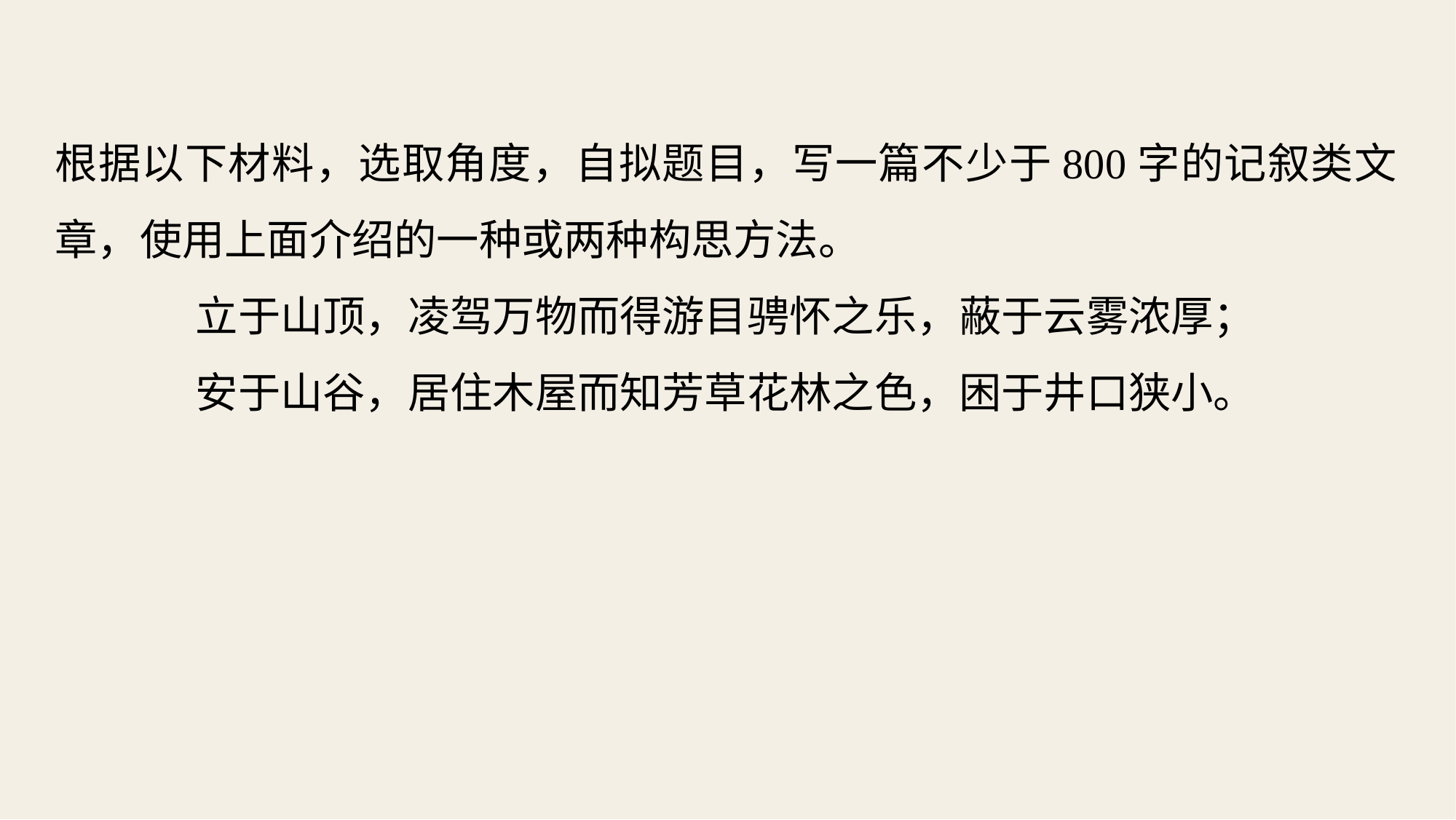

根据以下材料，选取角度，自拟题目，写一篇不少于800字的记叙类文章，使用上面介绍的一种或两种构思方法。
立于山顶，凌驾万物而得游目骋怀之乐，蔽于云雾浓厚；
安于山谷，居住木屋而知芳草花林之色，困于井口狭小。